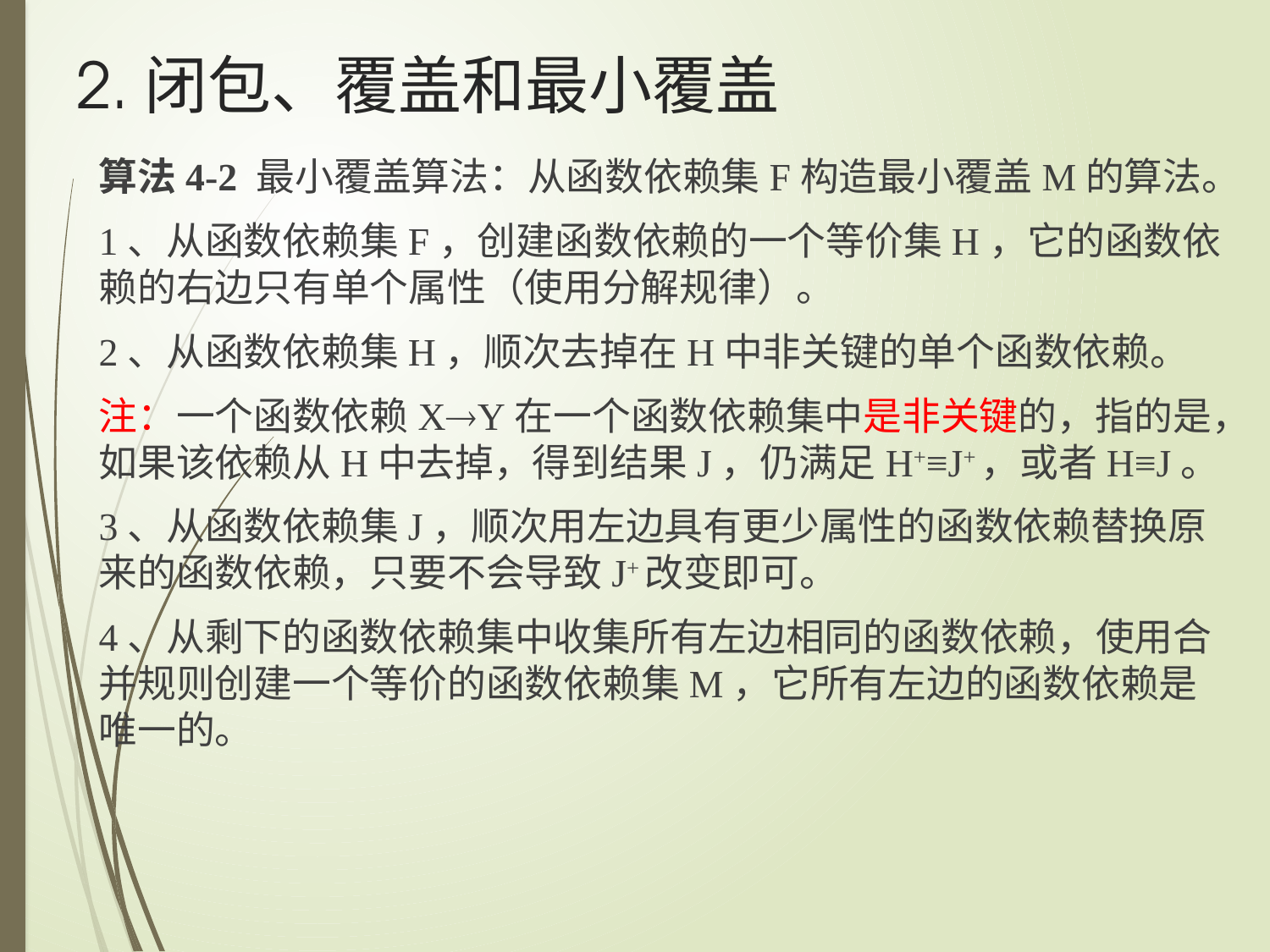

# 2.闭包、覆盖和最小覆盖
算法4-2 最小覆盖算法：从函数依赖集F构造最小覆盖M的算法。
1、从函数依赖集F，创建函数依赖的一个等价集H，它的函数依赖的右边只有单个属性（使用分解规律）。
2、从函数依赖集H，顺次去掉在H中非关键的单个函数依赖。
注：一个函数依赖X→Y在一个函数依赖集中是非关键的，指的是，如果该依赖从H中去掉，得到结果J，仍满足H+≡J+，或者H≡J。
3、从函数依赖集J，顺次用左边具有更少属性的函数依赖替换原来的函数依赖，只要不会导致J+改变即可。
4、从剩下的函数依赖集中收集所有左边相同的函数依赖，使用合并规则创建一个等价的函数依赖集M，它所有左边的函数依赖是唯一的。